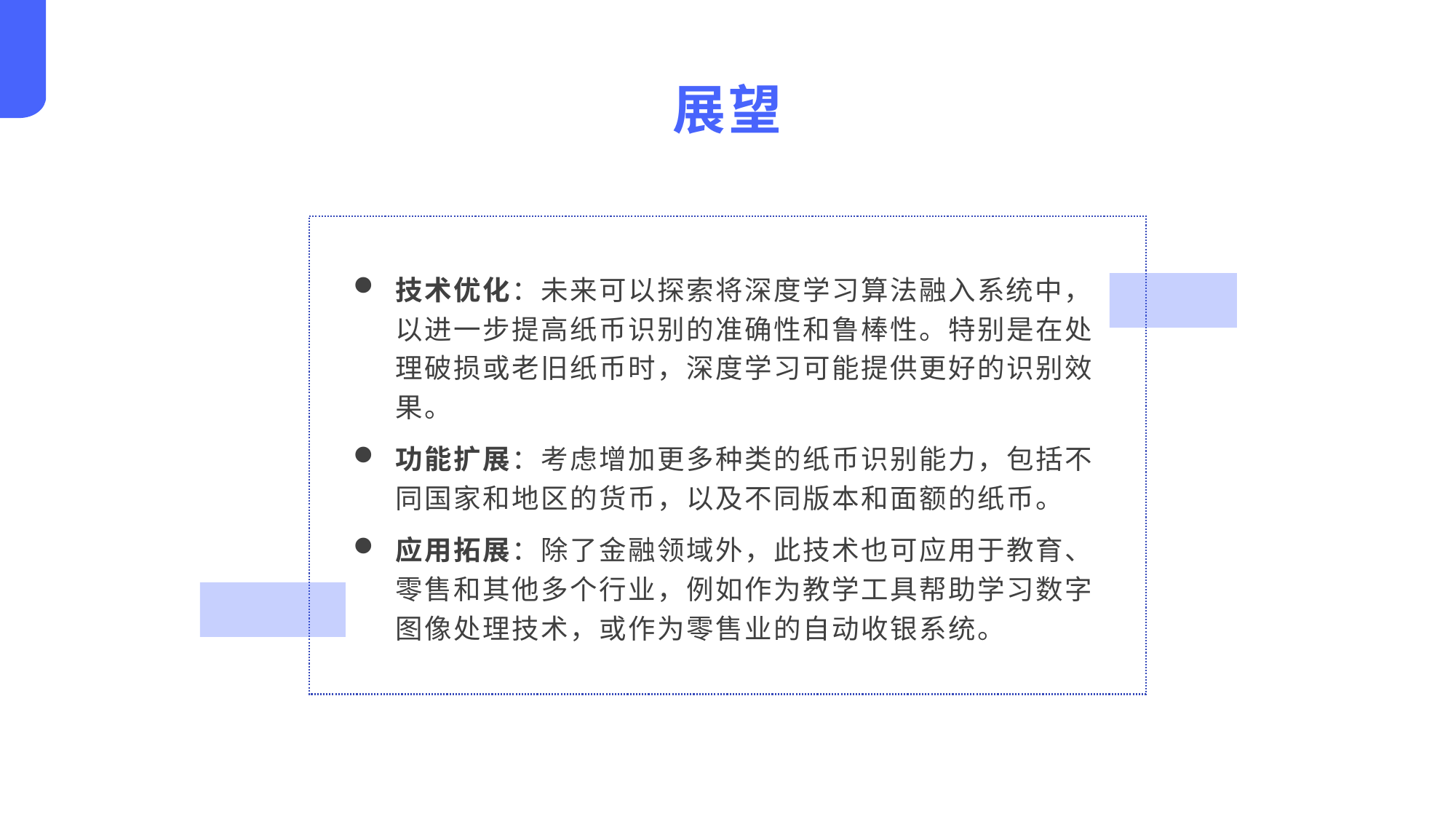

展望

技术优化：未来可以探索将深度学习算法融入系统中，以进一步提高纸币识别的准确性和鲁棒性。特别是在处理破损或老旧纸币时，深度学习可能提供更好的识别效果。
功能扩展：考虑增加更多种类的纸币识别能力，包括不同国家和地区的货币，以及不同版本和面额的纸币。
应用拓展：除了金融领域外，此技术也可应用于教育、零售和其他多个行业，例如作为教学工具帮助学习数字图像处理技术，或作为零售业的自动收银系统。